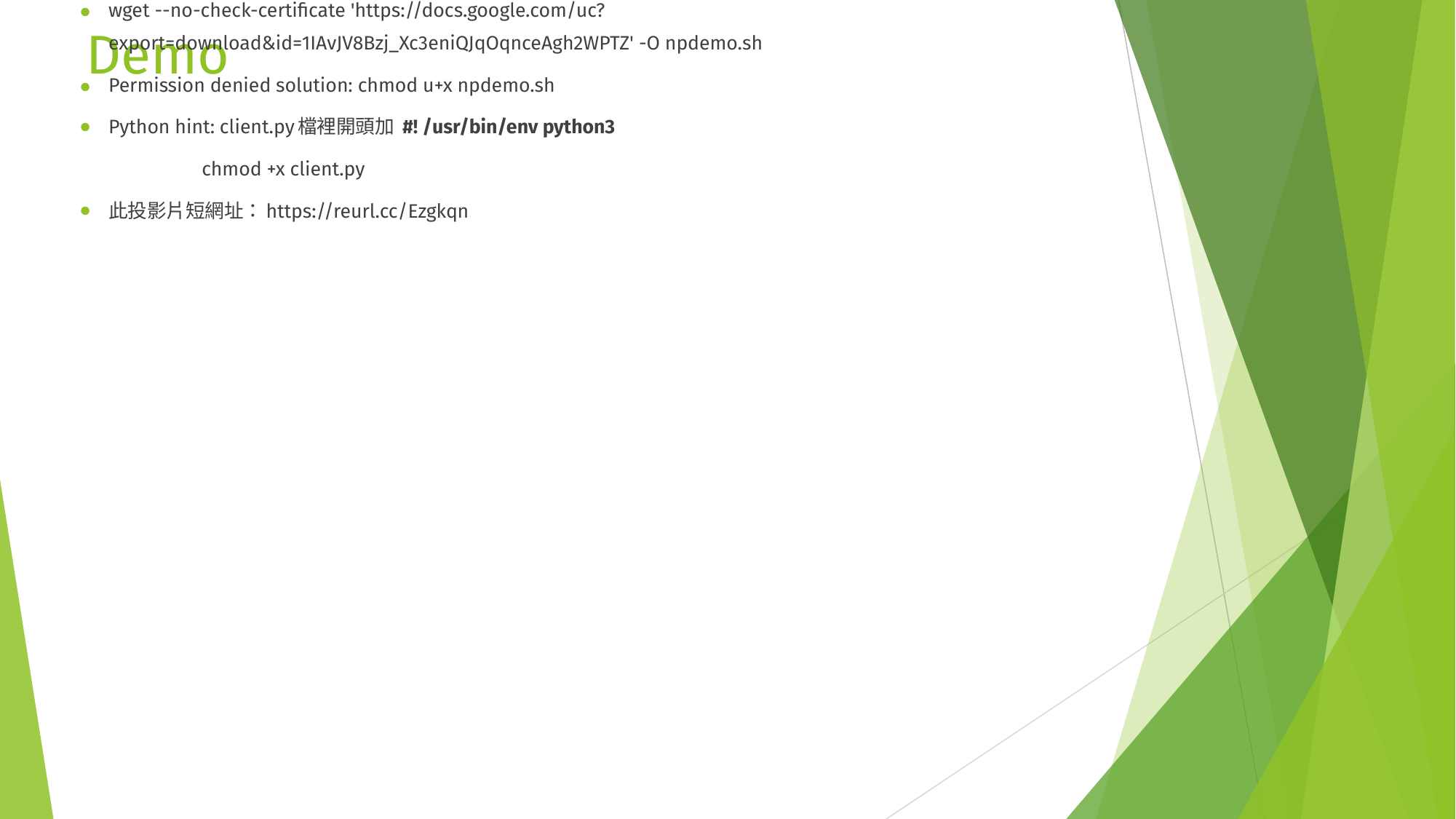

登入電腦可以使用自己申請的工作站帳密或是使用下列帳號與密碼
帳號: class-1
密碼: dimu
請各位同學先從New E3下載你們上傳的程式原始碼，並通知TA確認，確認無誤後可以開始編譯、建置環境並執行。
從下列指令下載demo script，開好server後，在localhost或是AWS EC2執行
./npdemo.sh <client> <ip> <port>。
wget --no-check-certificate 'https://docs.google.com/uc?export=download&id=1IAvJV8Bzj_Xc3eniQJqOqnceAgh2WPTZ' -O npdemo.sh
Permission denied solution: chmod u+x npdemo.sh
Python hint: client.py檔裡開頭加 #! /usr/bin/env python3
                        chmod +x client.py
此投影片短網址：https://reurl.cc/Ezgkqn
# Demo